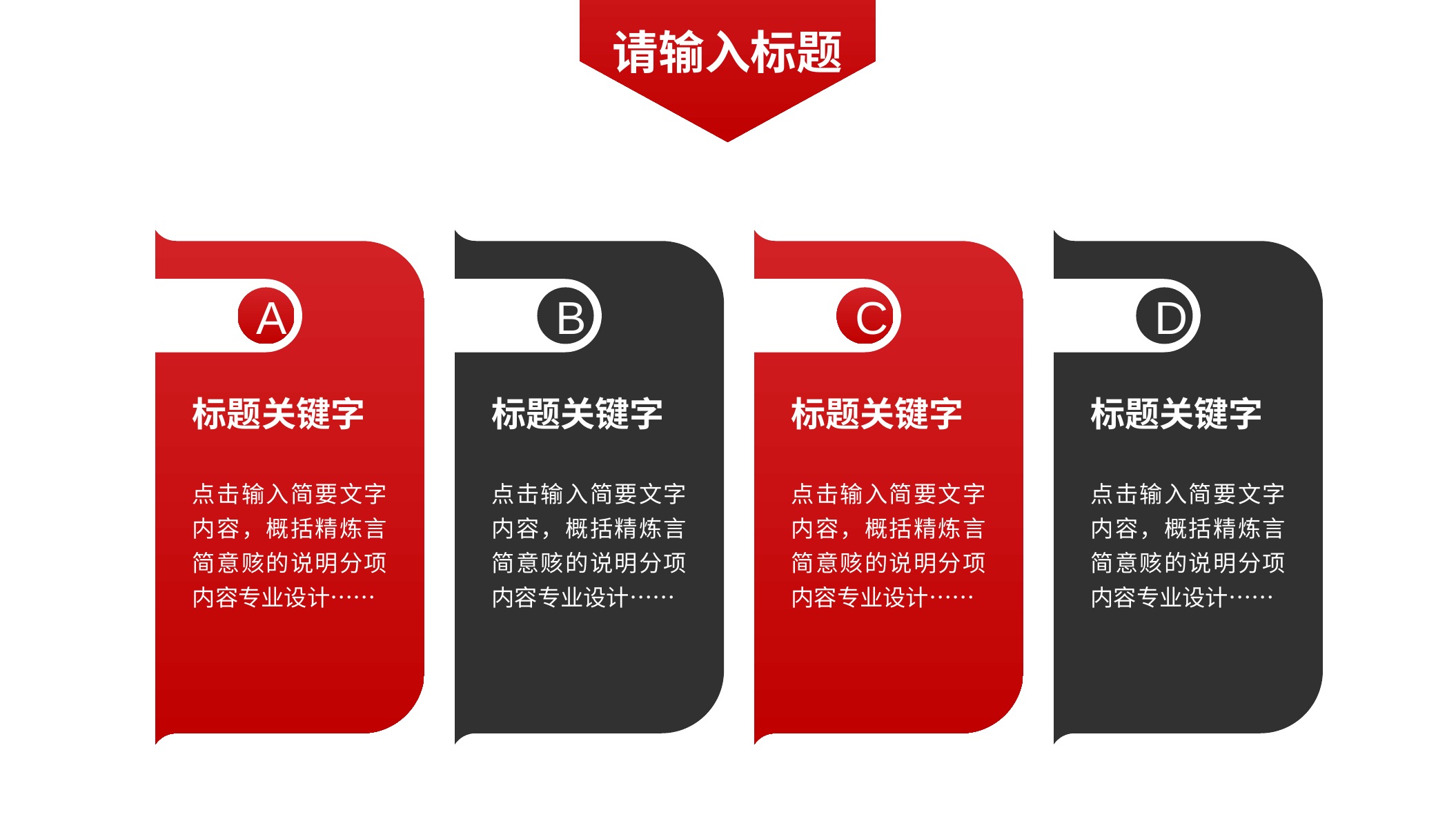

请输入标题

A

B

C

D
标题关键字
标题关键字
标题关键字
标题关键字
点击输入简要文字内容，概括精炼言简意赅的说明分项内容专业设计……
点击输入简要文字内容，概括精炼言简意赅的说明分项内容专业设计……
点击输入简要文字内容，概括精炼言简意赅的说明分项内容专业设计……
点击输入简要文字内容，概括精炼言简意赅的说明分项内容专业设计……